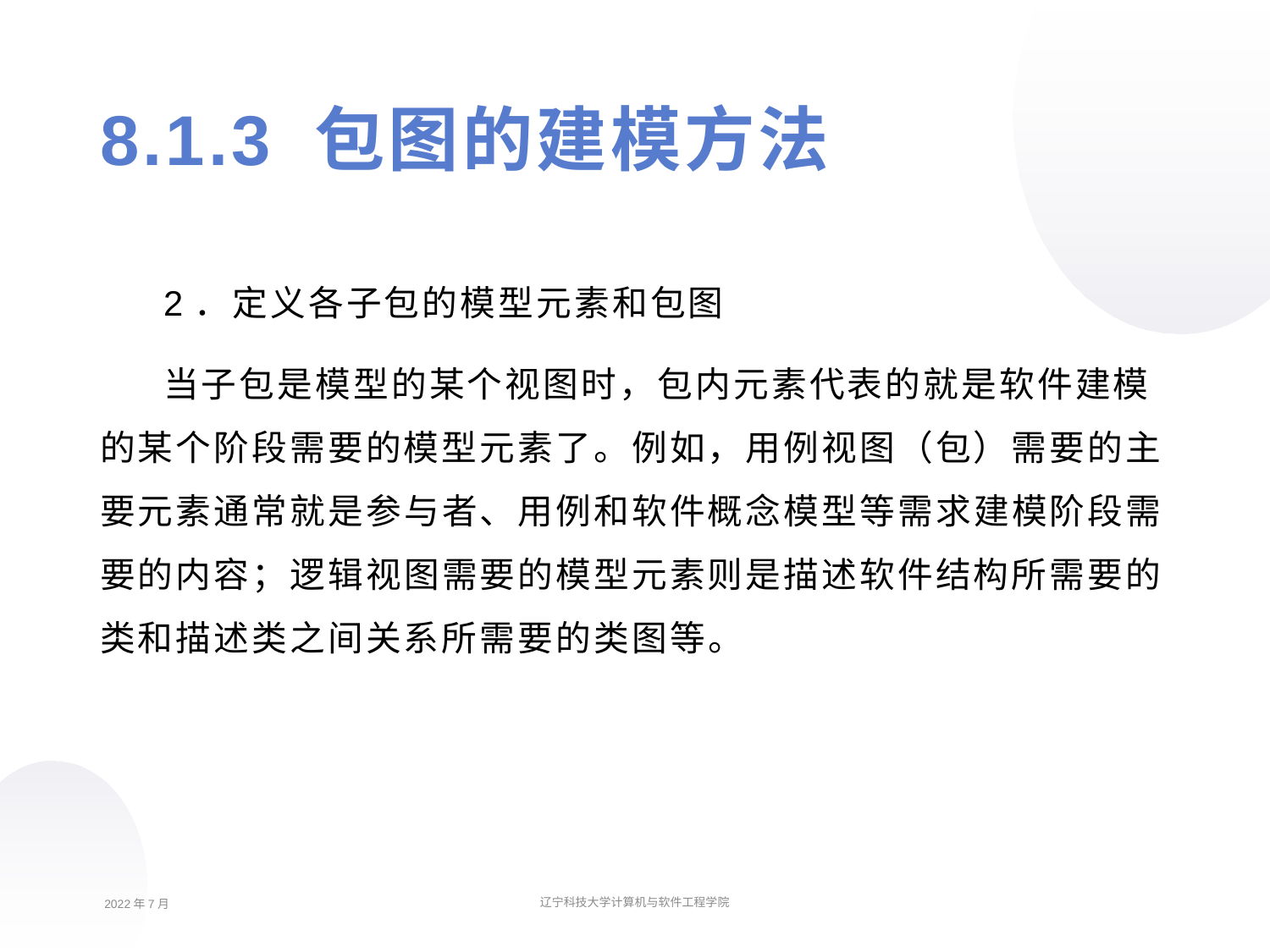

8.1.3 包图的建模方法
2．定义各子包的模型元素和包图
当子包是模型的某个视图时，包内元素代表的就是软件建模的某个阶段需要的模型元素了。例如，用例视图（包）需要的主要元素通常就是参与者、用例和软件概念模型等需求建模阶段需要的内容；逻辑视图需要的模型元素则是描述软件结构所需要的类和描述类之间关系所需要的类图等。

2022年7月
辽宁科技大学计算机与软件工程学院
27